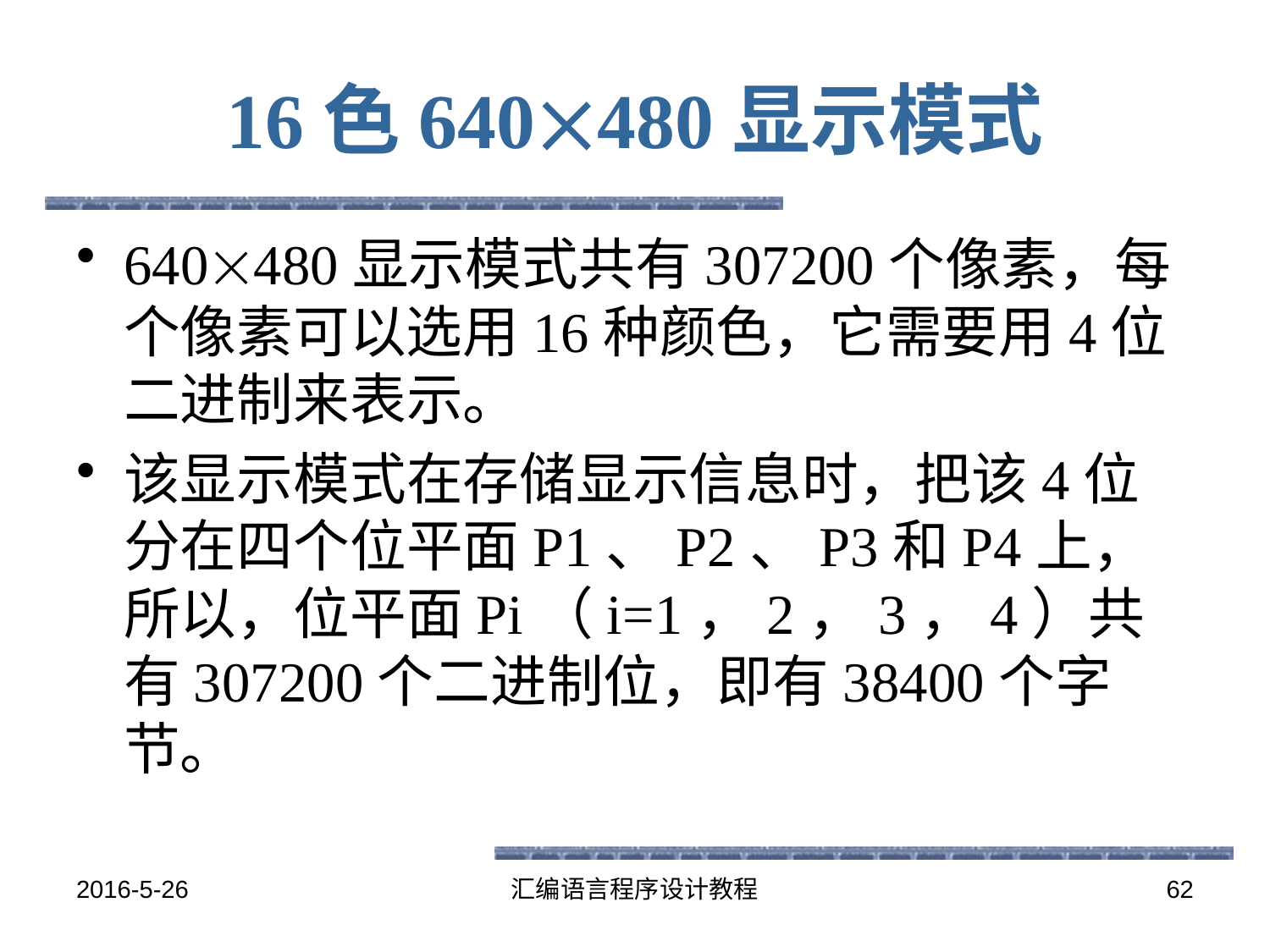

# 16色640×480显示模式
640×480显示模式共有307200个像素，每个像素可以选用16种颜色，它需要用4位二进制来表示。
该显示模式在存储显示信息时，把该4位分在四个位平面P1、P2、P3和P4上，所以，位平面Pi（i=1，2，3，4）共有307200个二进制位，即有38400个字节。
2016-5-26
汇编语言程序设计教程
62